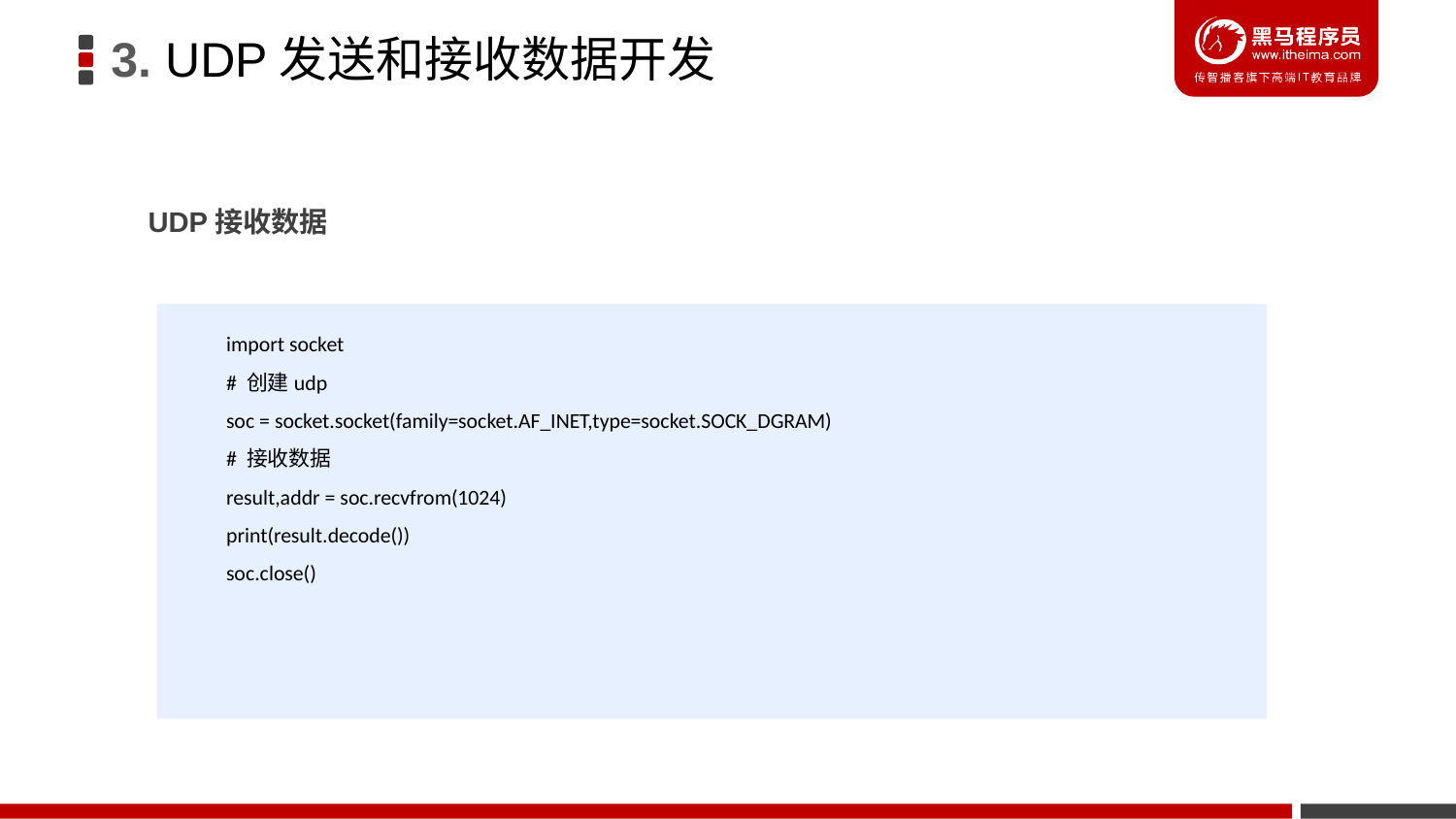

3. UDP发送和接收数据开发
UDP接收数据

import socket
# 创建udp
soc = socket.socket(family=socket.AF_INET,type=socket.SOCK_DGRAM)
# 接收数据
result,addr = soc.recvfrom(1024)
print(result.decode())
soc.close()